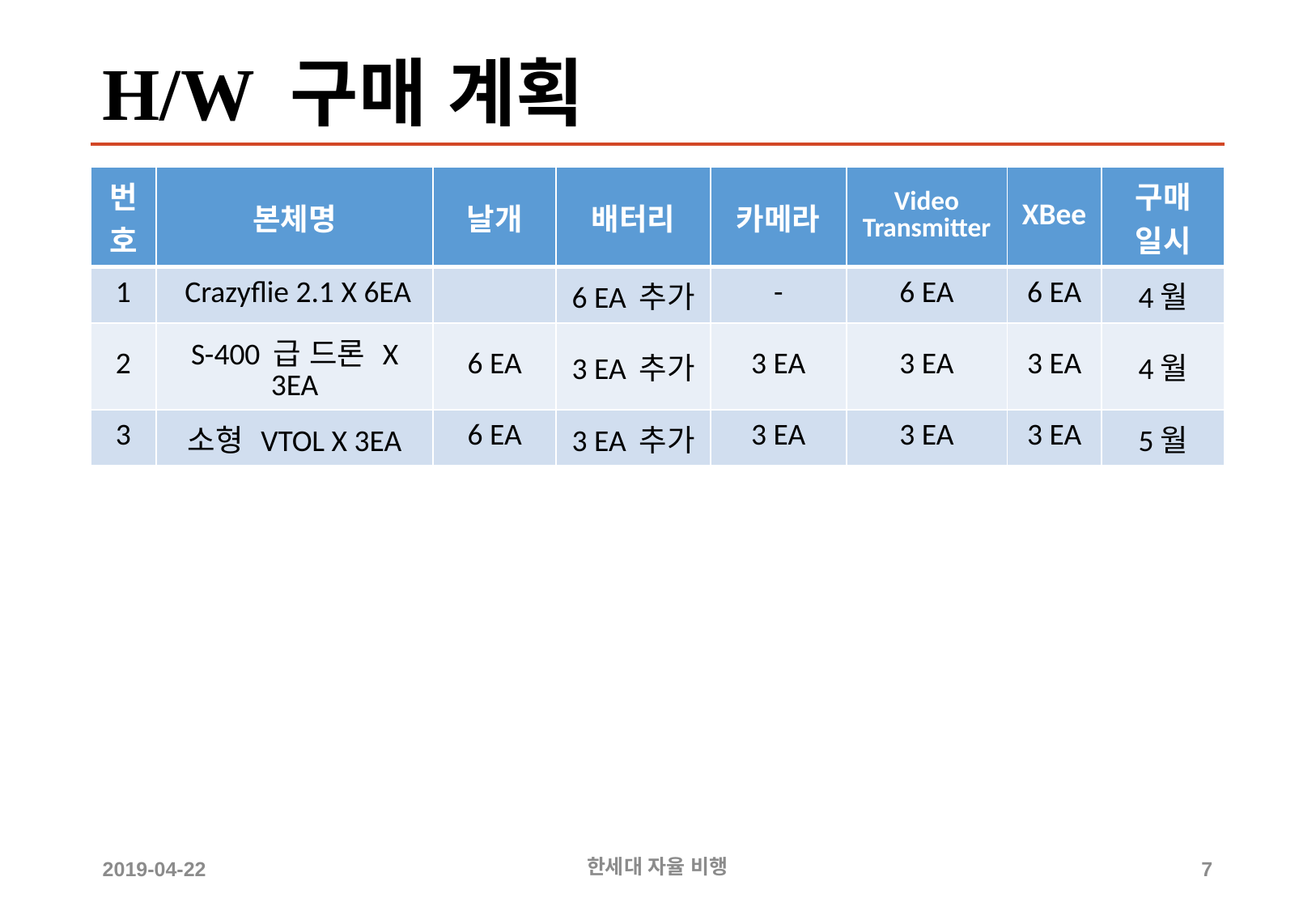

# H/W 구매 계획
| 번호 | 본체명 | 날개 | 배터리 | 카메라 | Video Transmitter | XBee | 구매 일시 |
| --- | --- | --- | --- | --- | --- | --- | --- |
| 1 | Crazyflie 2.1 X 6EA |  | 6 EA 추가 | - | 6 EA | 6 EA | 4월 |
| 2 | S-400 급 드론 X 3EA | 6 EA | 3 EA 추가 | 3 EA | 3 EA | 3 EA | 4월 |
| 3 | 소형 VTOL X 3EA | 6 EA | 3 EA 추가 | 3 EA | 3 EA | 3 EA | 5월 |
2019-04-22
한세대 자율 비행
7